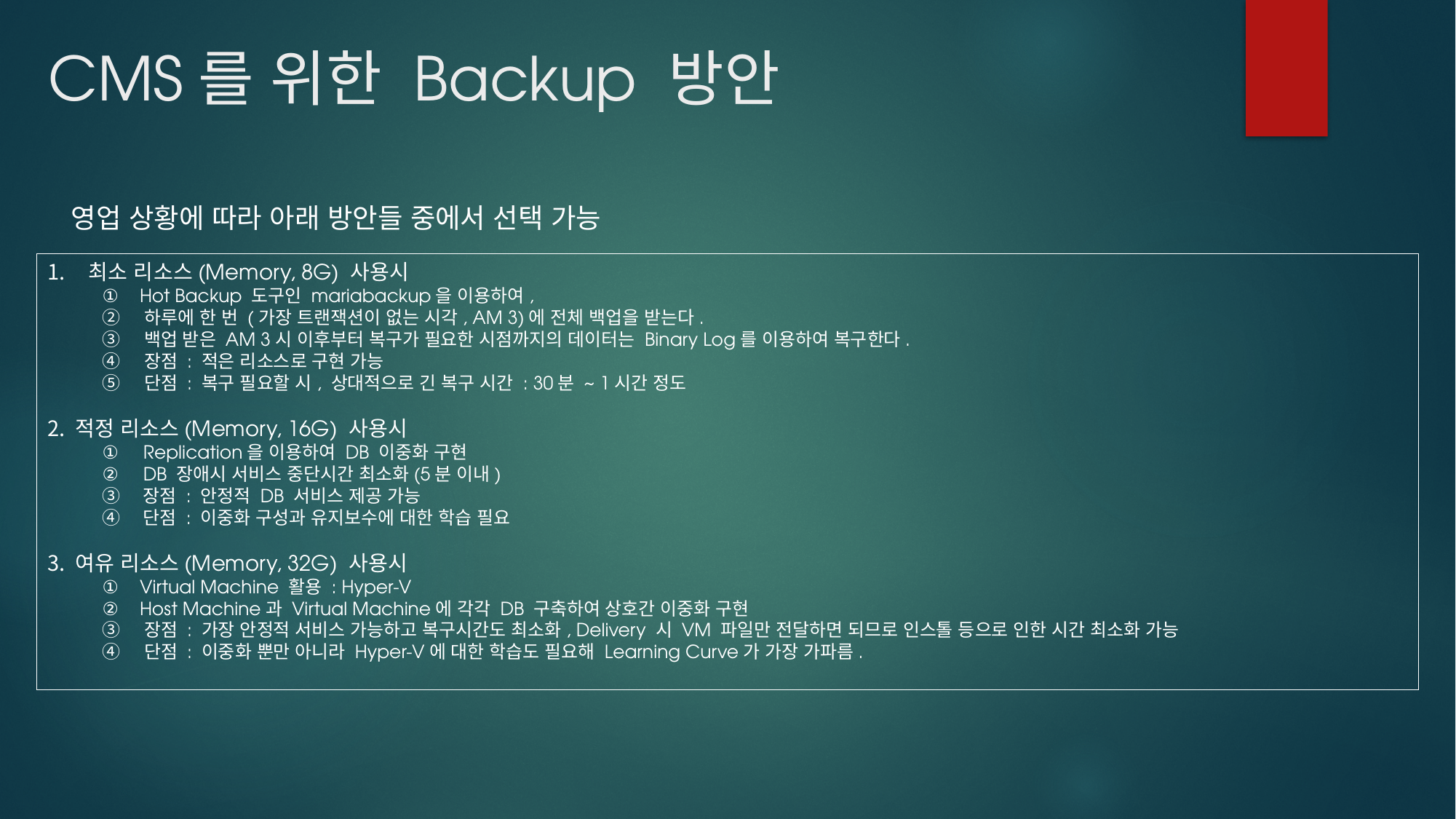

# CMS를 위한 Backup 방안
영업 상황에 따라 아래 방안들 중에서 선택 가능
최소 리소스(Memory, 8G) 사용시
  Hot Backup 도구인 mariabackup을 이용하여,
  하루에 한 번 (가장 트랜잭션이 없는 시각, AM 3)에 전체 백업을 받는다.
  백업 받은 AM 3시 이후부터 복구가 필요한 시점까지의 데이터는 Binary Log를 이용하여 복구한다.
  장점 : 적은 리소스로 구현 가능
  단점 : 복구 필요할 시, 상대적으로 긴 복구 시간 : 30분 ~ 1시간 정도

적정 리소스(Memory, 16G) 사용시
Replication을 이용하여 DB 이중화 구현
DB 장애시 서비스 중단시간 최소화(5분 이내)
장점 : 안정적 DB 서비스 제공 가능
단점 : 이중화 구성과 유지보수에 대한 학습 필요

여유 리소스(Memory, 32G) 사용시
  Virtual Machine 활용 : Hyper-V
  Host Machine과 Virtual Machine에 각각 DB 구축하여 상호간 이중화 구현
  장점 : 가장 안정적 서비스 가능하고 복구시간도 최소화, Delivery 시 VM 파일만 전달하면 되므로 인스톨 등으로 인한 시간 최소화 가능
  단점 : 이중화 뿐만 아니라 Hyper-V에 대한 학습도 필요해 Learning Curve가 가장 가파름.